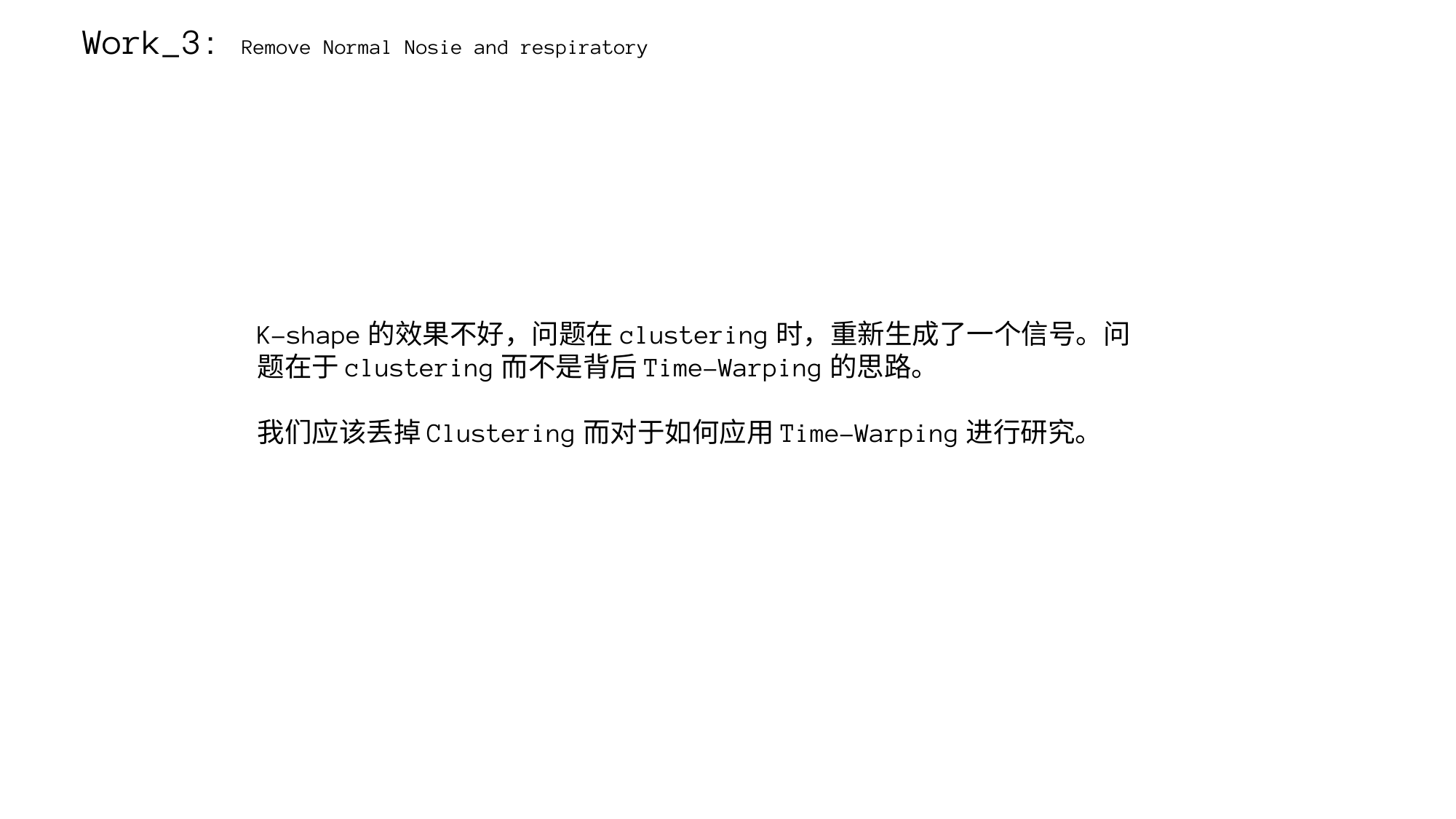

Work_3: Remove Normal Nosie and respiratory
K-shape的效果不好，问题在clustering时，重新生成了一个信号。问题在于clustering而不是背后Time-Warping的思路。

我们应该丢掉Clustering而对于如何应用Time-Warping进行研究。